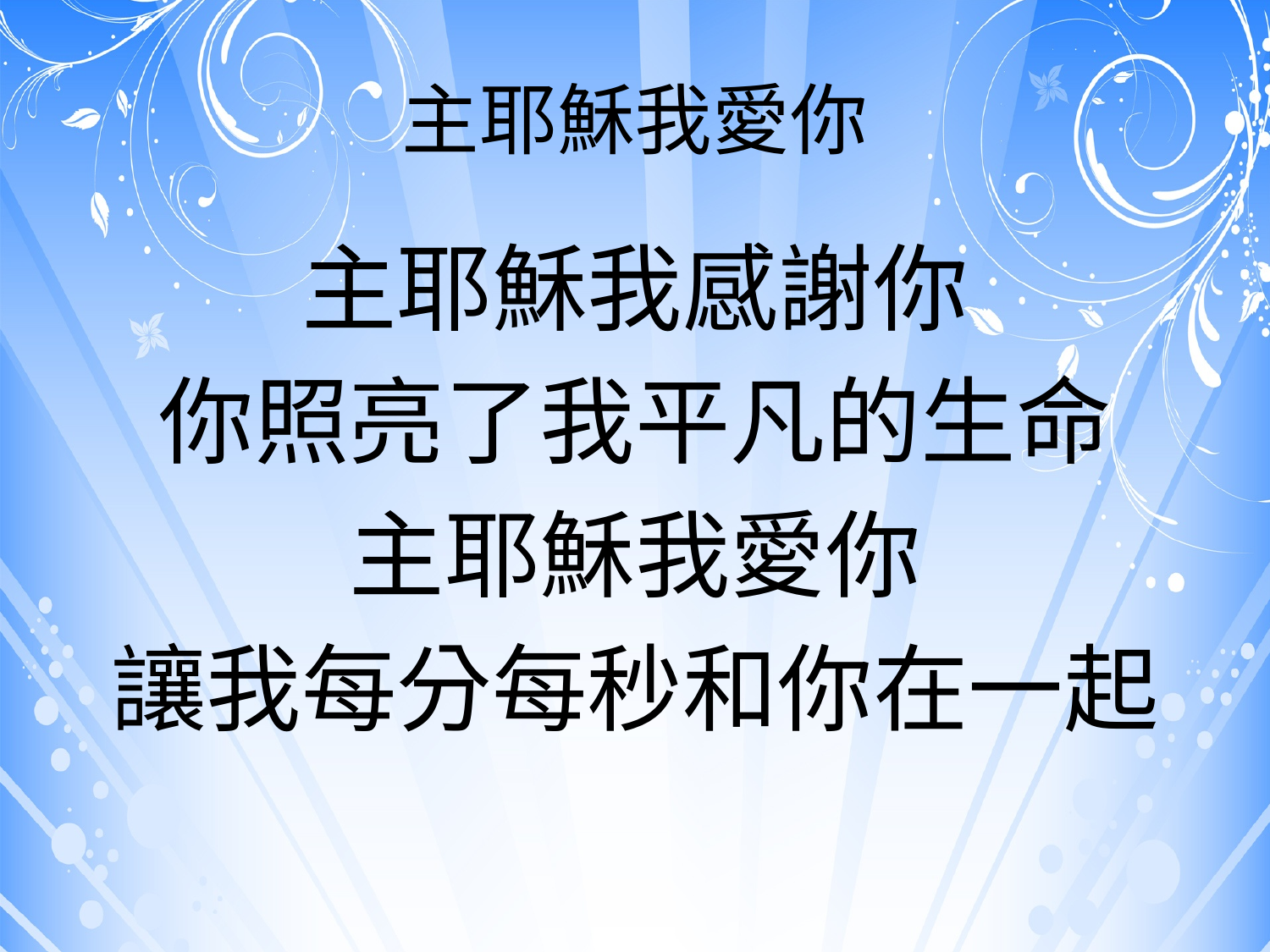

# 主耶穌我愛你
主耶穌我感謝你
你照亮了我平凡的生命
主耶穌我愛你
讓我每分每秒和你在一起